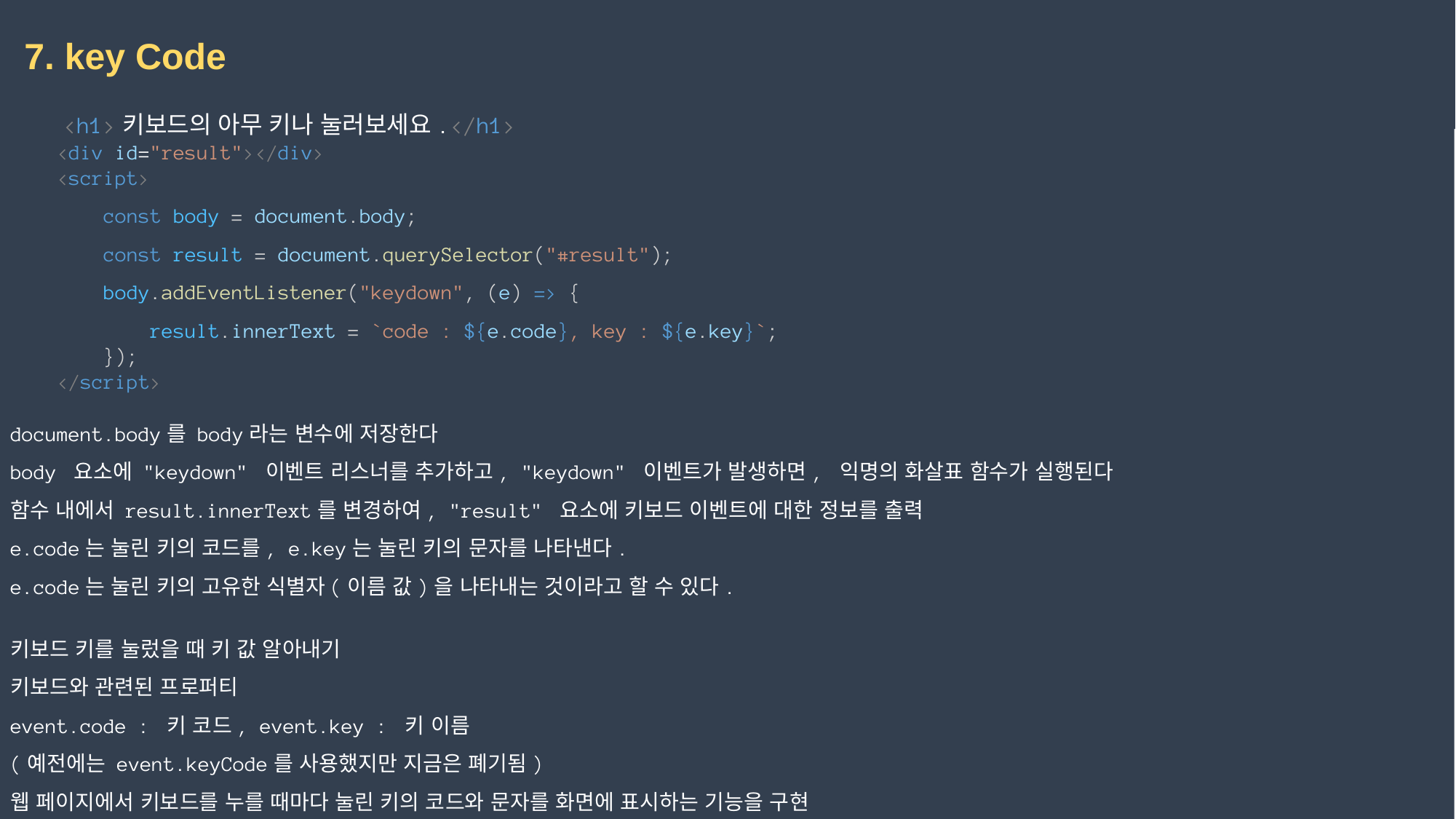

7. key Code
    <h1>키보드의 아무 키나 눌러보세요.</h1>
    <div id="result"></div>
    <script>
        const body = document.body;
        const result = document.querySelector("#result");
        body.addEventListener("keydown", (e) => {
            result.innerText = `code : ${e.code}, key : ${e.key}`;
        });
    </script>

document.body를 body라는 변수에 저장한다
body 요소에 "keydown" 이벤트 리스너를 추가하고, "keydown" 이벤트가 발생하면, 익명의 화살표 함수가 실행된다
함수 내에서 result.innerText를 변경하여, "result" 요소에 키보드 이벤트에 대한 정보를 출력
e.code는 눌린 키의 코드를, e.key는 눌린 키의 문자를 나타낸다.
e.code는 눌린 키의 고유한 식별자(이름 값)을 나타내는 것이라고 할 수 있다.
키보드 키를 눌렀을 때 키 값 알아내기
키보드와 관련된 프로퍼티
event.code : 키 코드, event.key : 키 이름
(예전에는 event.keyCode를 사용했지만 지금은 폐기됨)
웹 페이지에서 키보드를 누를 때마다 눌린 키의 코드와 문자를 화면에 표시하는 기능을 구현
2023-03-20
권민지